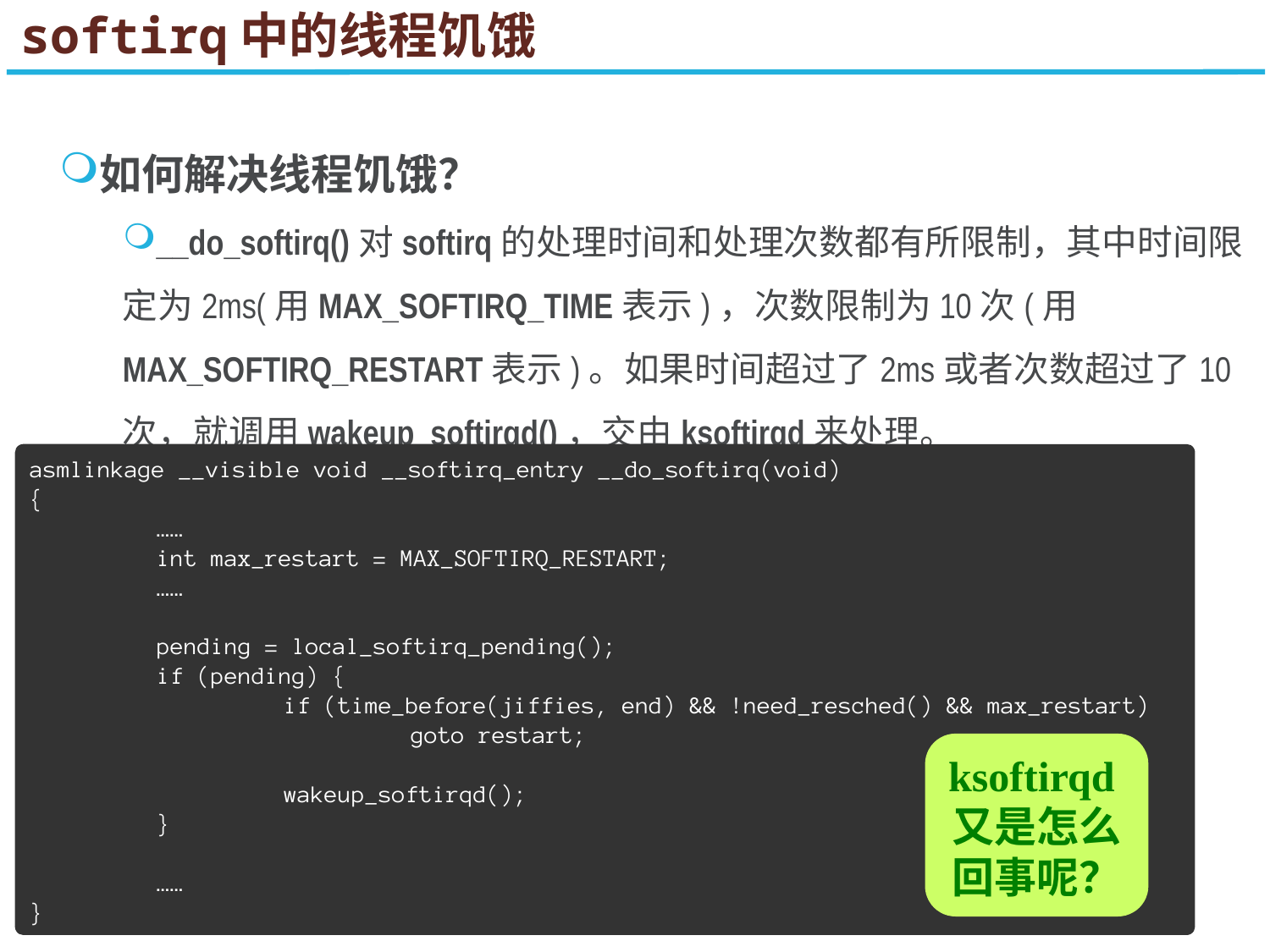

softirq中的线程饥饿
如何解决线程饥饿？
__do_softirq()对softirq的处理时间和处理次数都有所限制，其中时间限定为2ms(用MAX_SOFTIRQ_TIME表示)，次数限制为10次(用MAX_SOFTIRQ_RESTART表示)。如果时间超过了2ms或者次数超过了10次，就调用wakeup_softirqd()，交由ksoftirqd来处理。

asmlinkage __visible void __softirq_entry __do_softirq(void)
{
	……
	int max_restart = MAX_SOFTIRQ_RESTART;
	……

	pending = local_softirq_pending();
	if (pending) {
		if (time_before(jiffies, end) && !need_resched() && max_restart)
			goto restart;

		wakeup_softirqd();
	}

	……
}
ksoftirqd又是怎么回事呢？